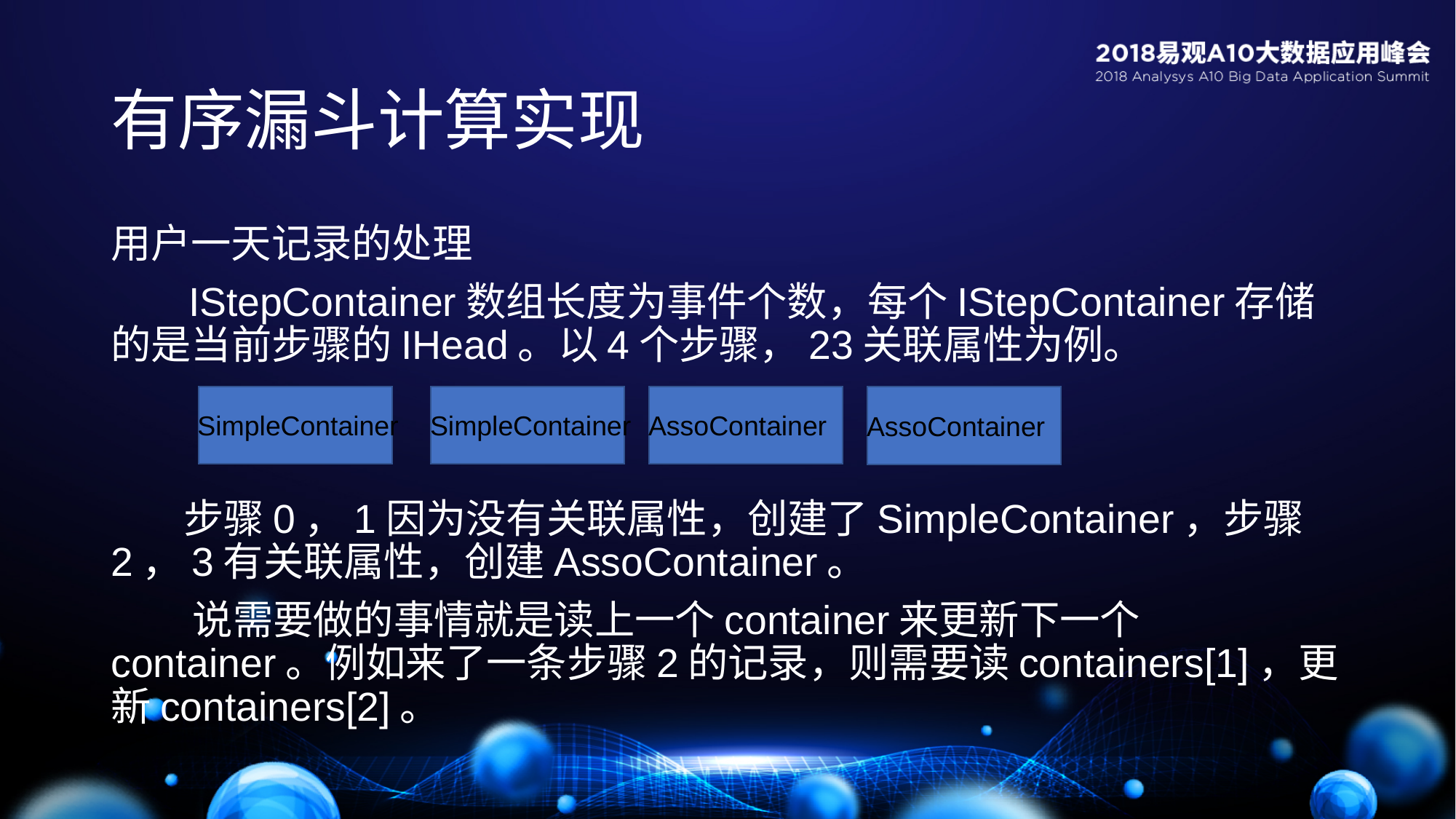

# 有序漏斗计算实现
用户一天记录的处理
       IStepContainer数组长度为事件个数，每个IStepContainer存储的是当前步骤的IHead。以4个步骤，23关联属性为例。

       步骤0，1因为没有关联属性，创建了SimpleContainer，步骤2，3有关联属性，创建AssoContainer。
        说需要做的事情就是读上一个container来更新下一个container。例如来了一条步骤2的记录，则需要读containers[1]，更新containers[2]。

SimpleContainer
SimpleContainer
AssoContainer
AssoContainer